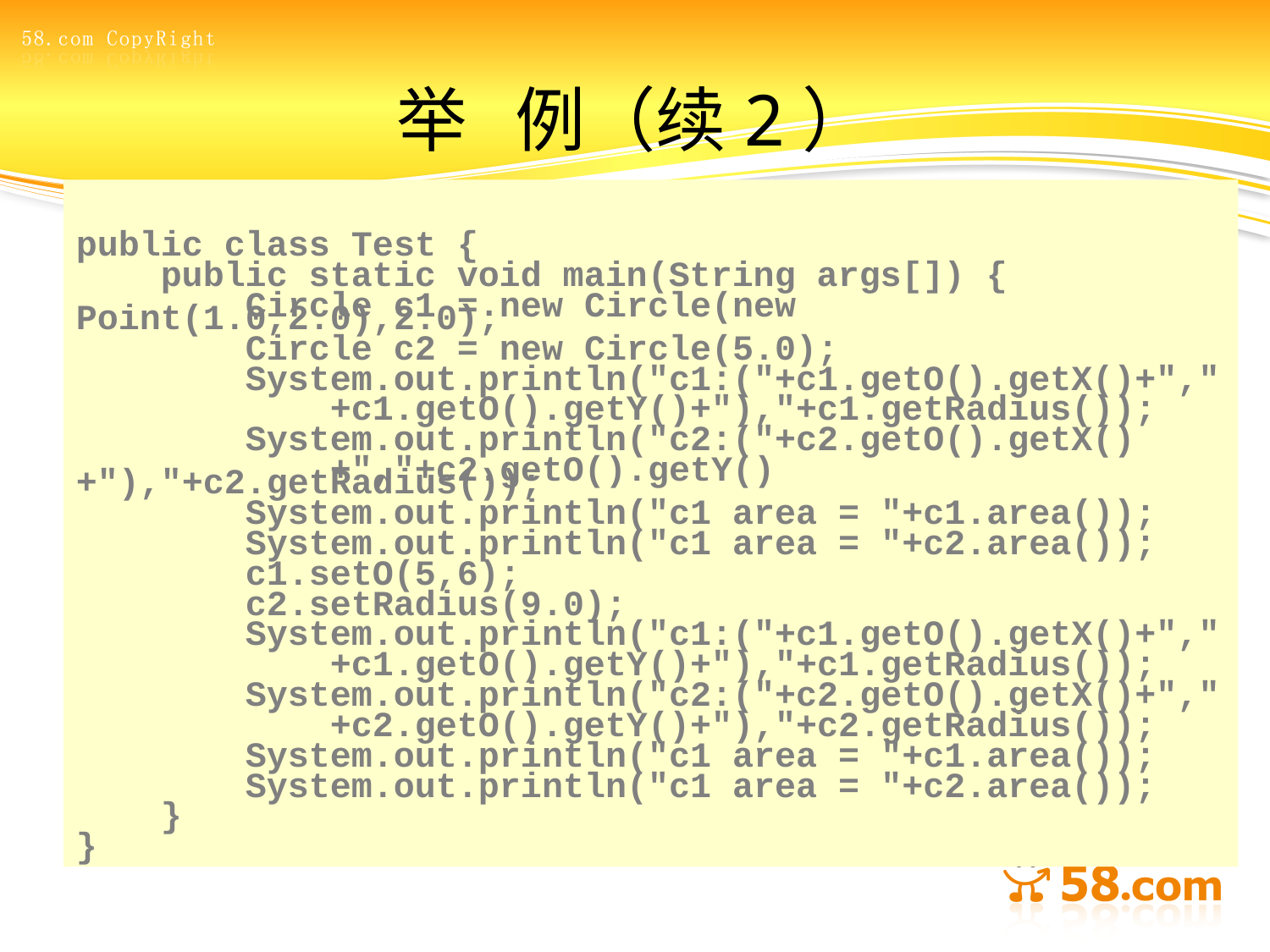

# 举   例（续2）

public class Test {
    public static void main(String args[]) {
        Circle c1 = new Circle(new Point(1.0,2.0),2.0);
        Circle c2 = new Circle(5.0);
        System.out.println("c1:("+c1.getO().getX()+","
            +c1.getO().getY()+"),"+c1.getRadius());
        System.out.println("c2:("+c2.getO().getX()
            +","+c2.getO().getY()+"),"+c2.getRadius());
        System.out.println("c1 area = "+c1.area());
        System.out.println("c1 area = "+c2.area());
        c1.setO(5,6);
        c2.setRadius(9.0);
        System.out.println("c1:("+c1.getO().getX()+","
            +c1.getO().getY()+"),"+c1.getRadius());
        System.out.println("c2:("+c2.getO().getX()+","
            +c2.getO().getY()+"),"+c2.getRadius());
        System.out.println("c1 area = "+c1.area());
        System.out.println("c1 area = "+c2.area());
    }
}